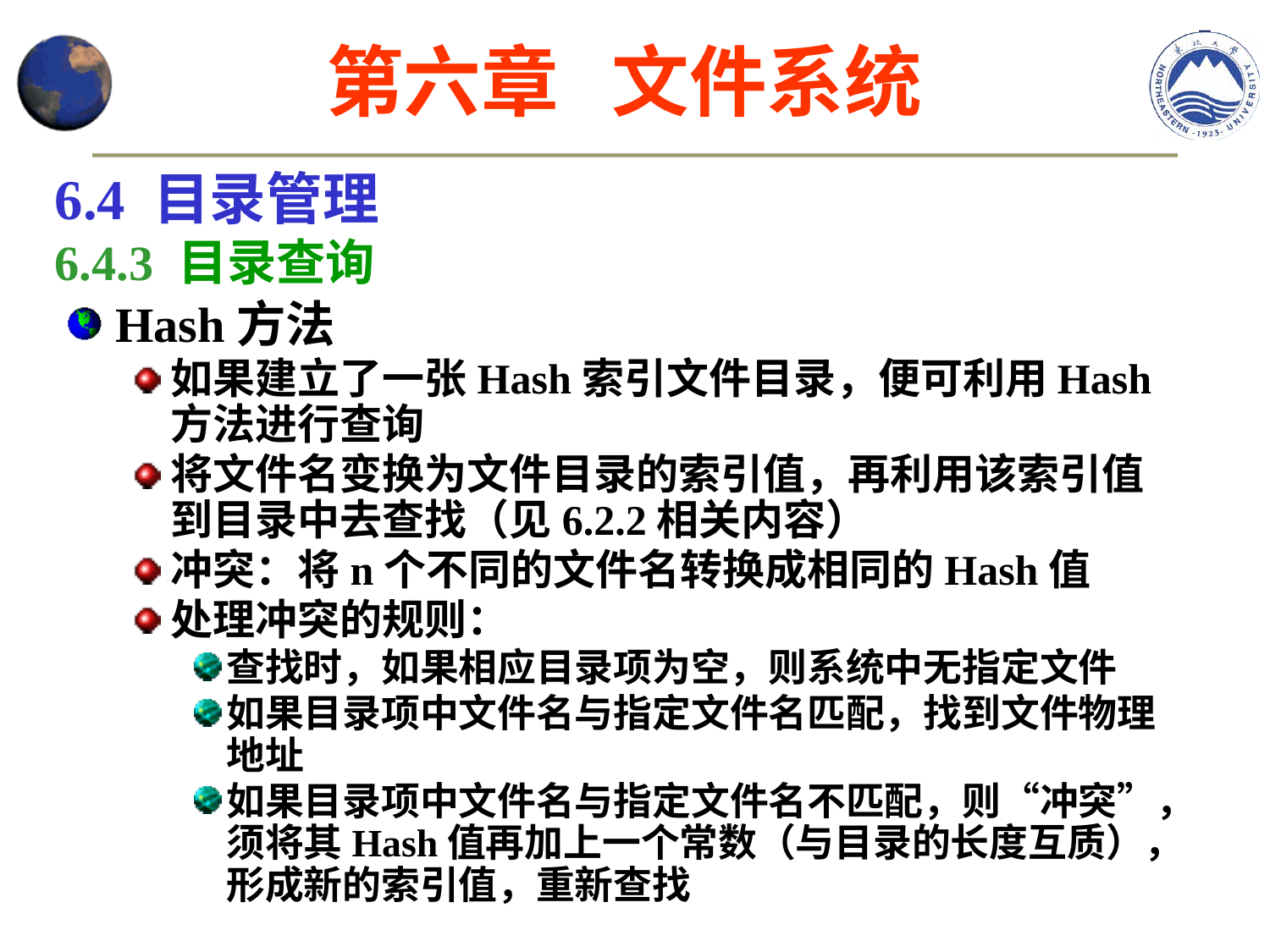

第六章   文件系统
6.4 目录管理
6.4.3 目录查询
Hash方法
如果建立了一张Hash索引文件目录，便可利用Hash方法进行查询
将文件名变换为文件目录的索引值，再利用该索引值到目录中去查找（见6.2.2相关内容）
冲突：将n个不同的文件名转换成相同的Hash值
处理冲突的规则：
查找时，如果相应目录项为空，则系统中无指定文件
如果目录项中文件名与指定文件名匹配，找到文件物理地址
如果目录项中文件名与指定文件名不匹配，则“冲突”，须将其Hash值再加上一个常数（与目录的长度互质），形成新的索引值，重新查找